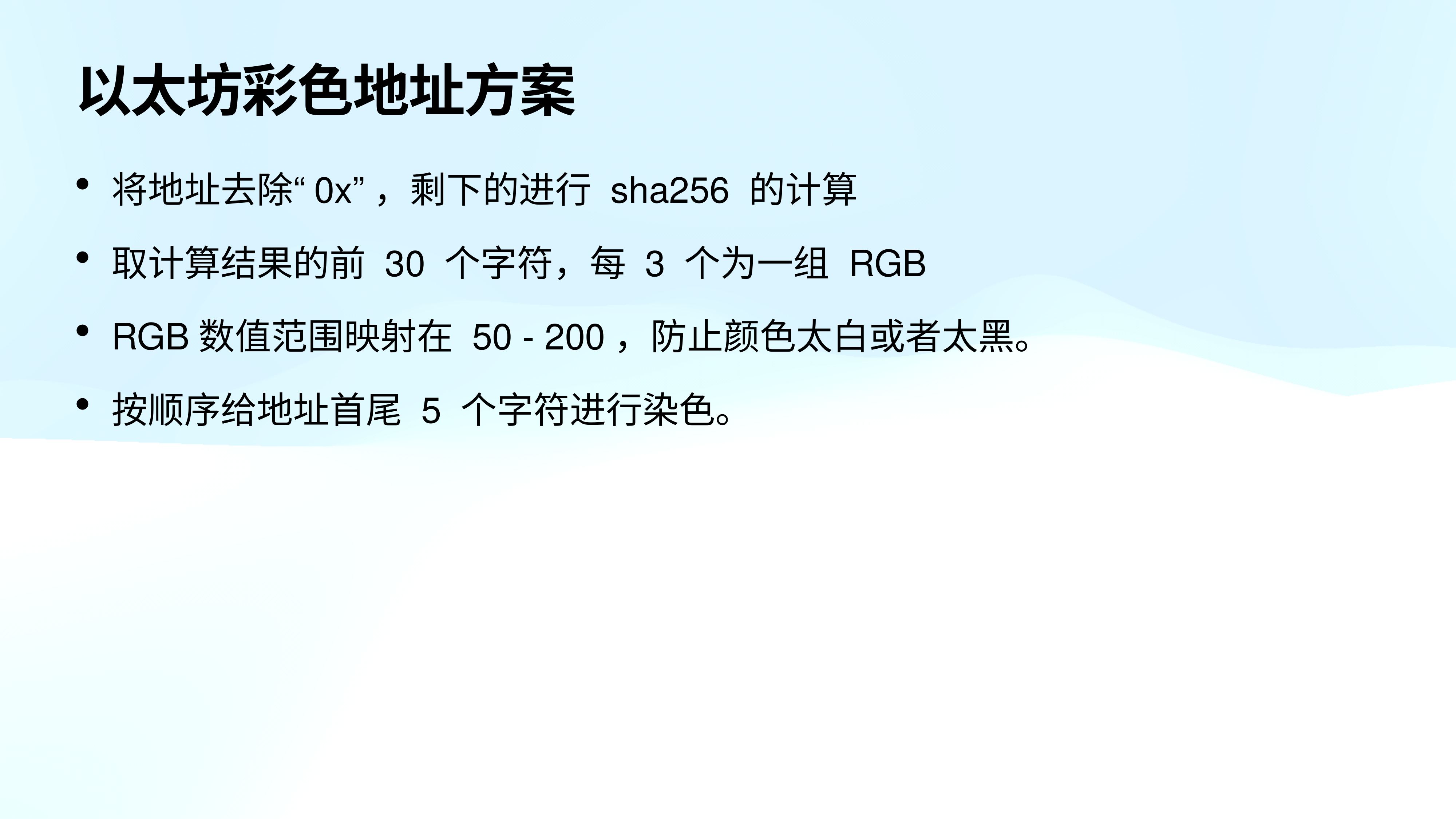

# 以太坊彩色地址方案
将地址去除“0x”，剩下的进行 sha256 的计算
取计算结果的前 30 个字符，每 3 个为一组 RGB
RGB数值范围映射在 50 - 200，防止颜色太白或者太黑。
按顺序给地址首尾 5 个字符进行染色。